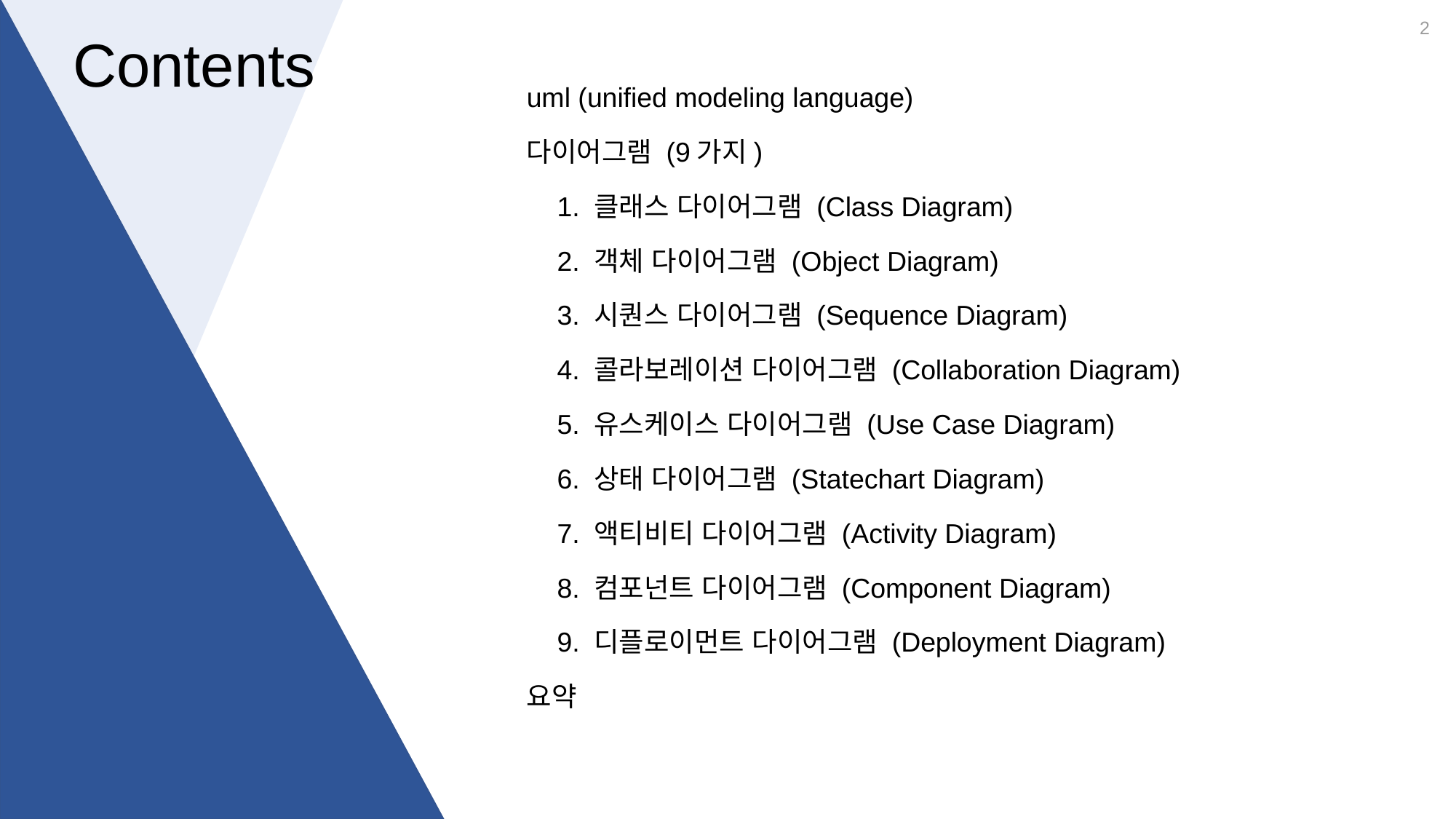

2
uml (unified modeling language)
다이어그램 (9가지)
    1. 클래스 다이어그램 (Class Diagram)
    2. 객체 다이어그램 (Object Diagram)
    3. 시퀀스 다이어그램 (Sequence Diagram)
    4. 콜라보레이션 다이어그램 (Collaboration Diagram)
    5. 유스케이스 다이어그램 (Use Case Diagram)
    6. 상태 다이어그램 (Statechart Diagram)
    7. 액티비티 다이어그램 (Activity Diagram)
    8. 컴포넌트 다이어그램 (Component Diagram)
    9. 디플로이먼트 다이어그램 (Deployment Diagram)
요약